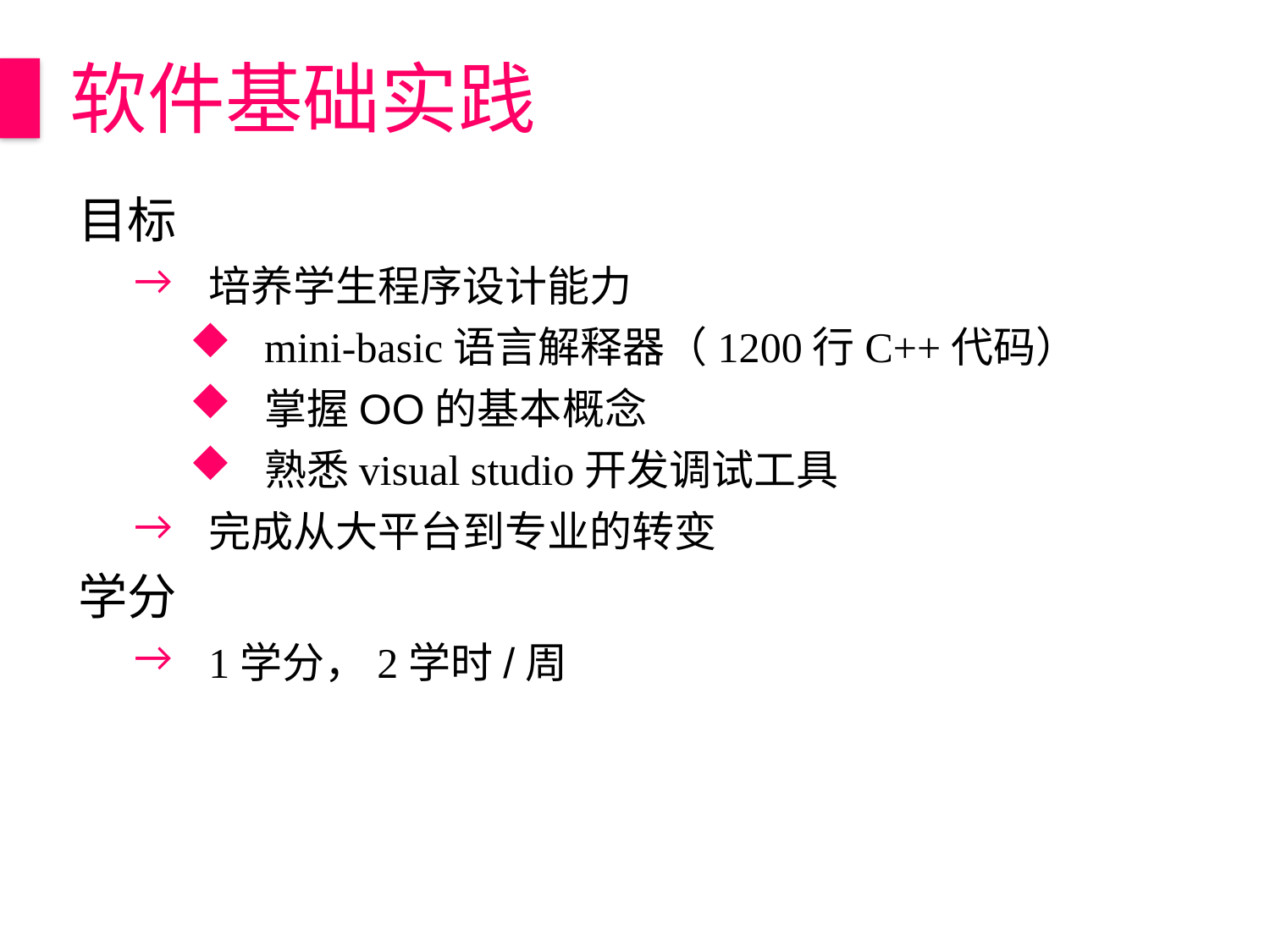

# 软件基础实践

目标
培养学生程序设计能力
mini-basic语言解释器（1200行C++代码）
掌握OO的基本概念
熟悉visual studio开发调试工具
完成从大平台到专业的转变
学分
1学分，2学时/周